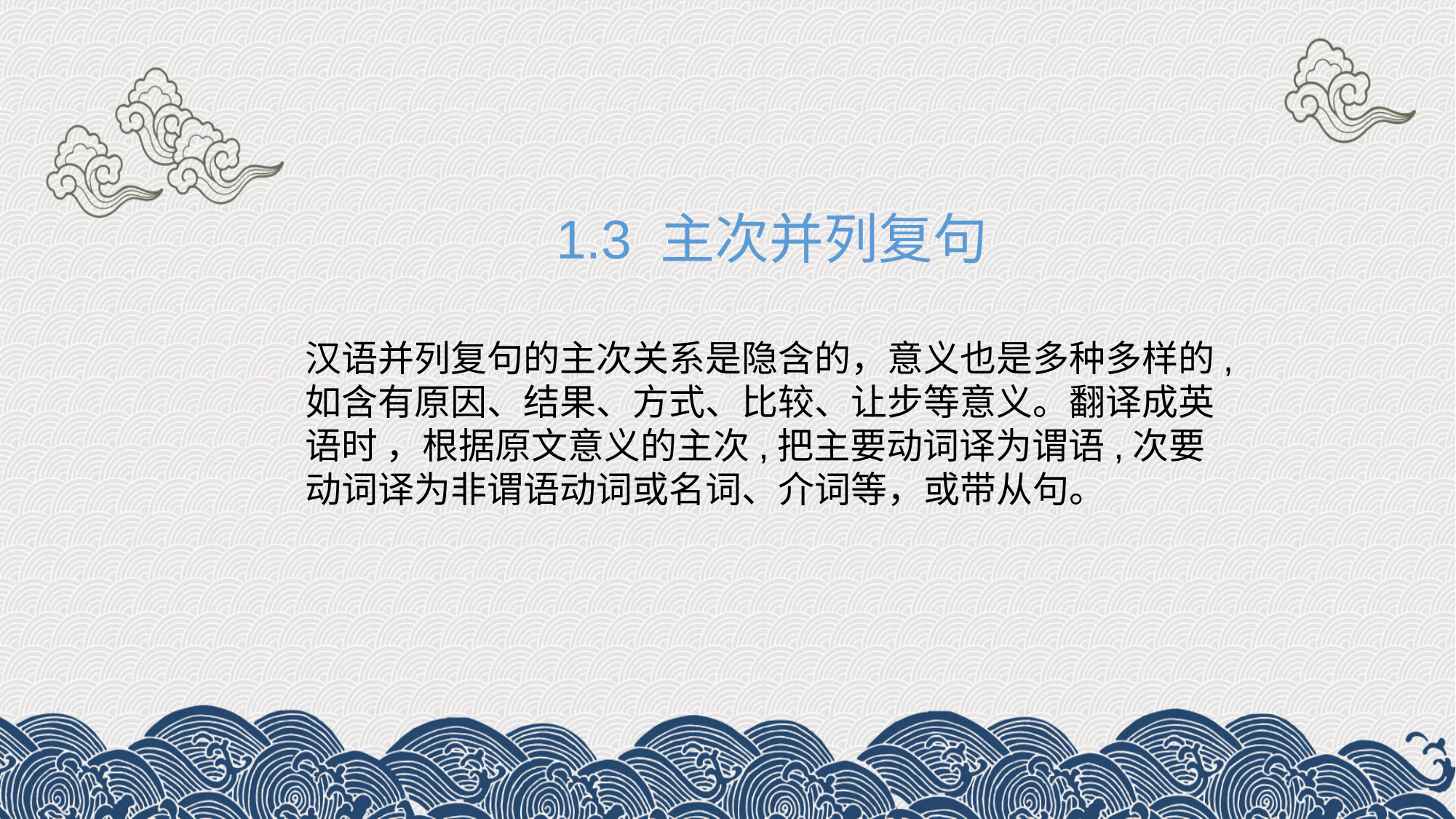

1.3 主次并列复句

汉语并列复句的主次关系是隐含的，意义也是多种多样的,如含有原因、结果、方式、比较、让步等意义。翻译成英语时 ，根据原文意义的主次,把主要动词译为谓语,次要动词译为非谓语动词或名词、介词等，或带从句。